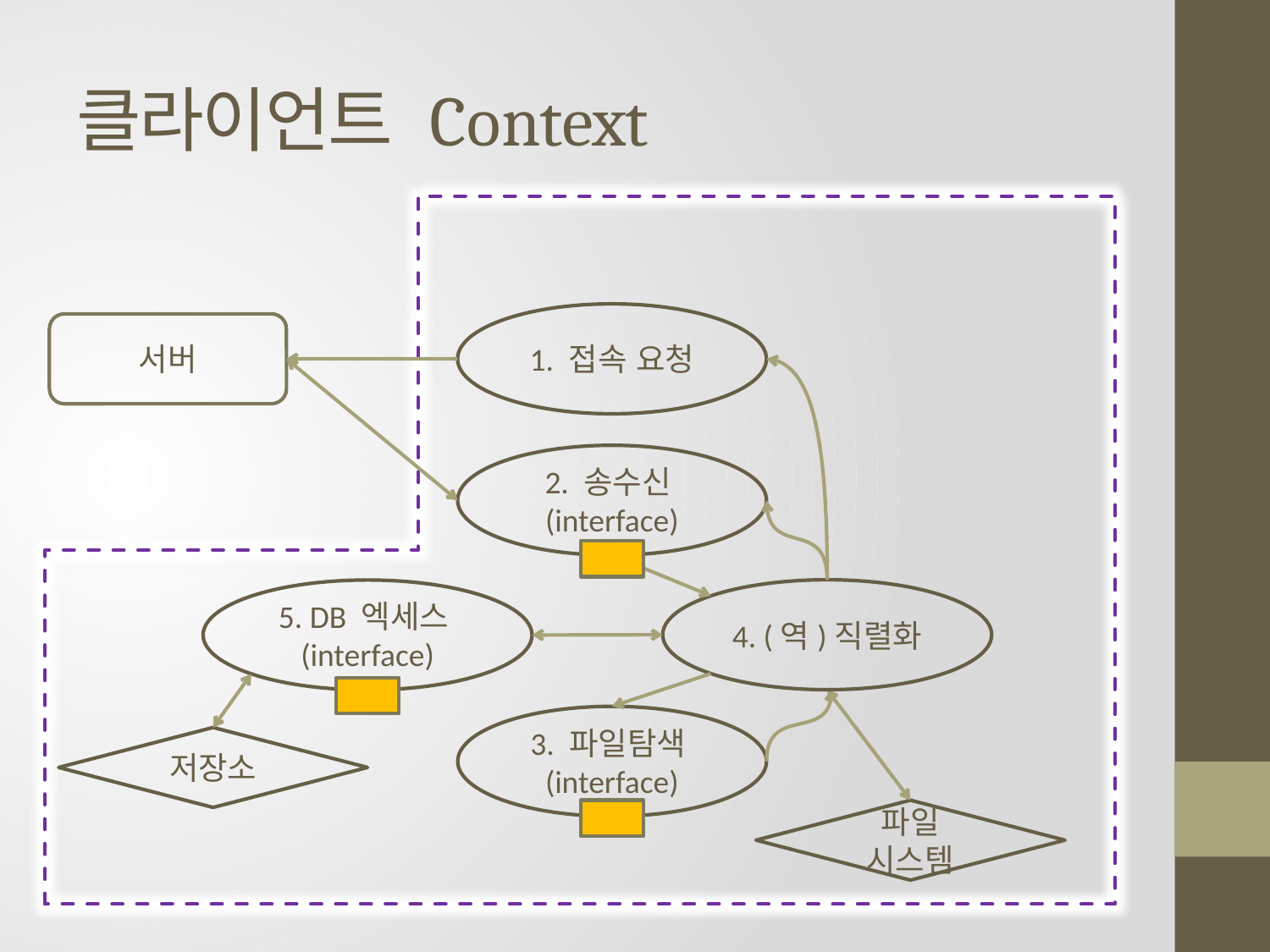

# 클라이언트 Context

1. 접속 요청
서버
2. 송수신(interface)
3. 파일탐색(interface)
파일
시스템
4. (역)직렬화
5. DB 엑세스(interface)
저장소